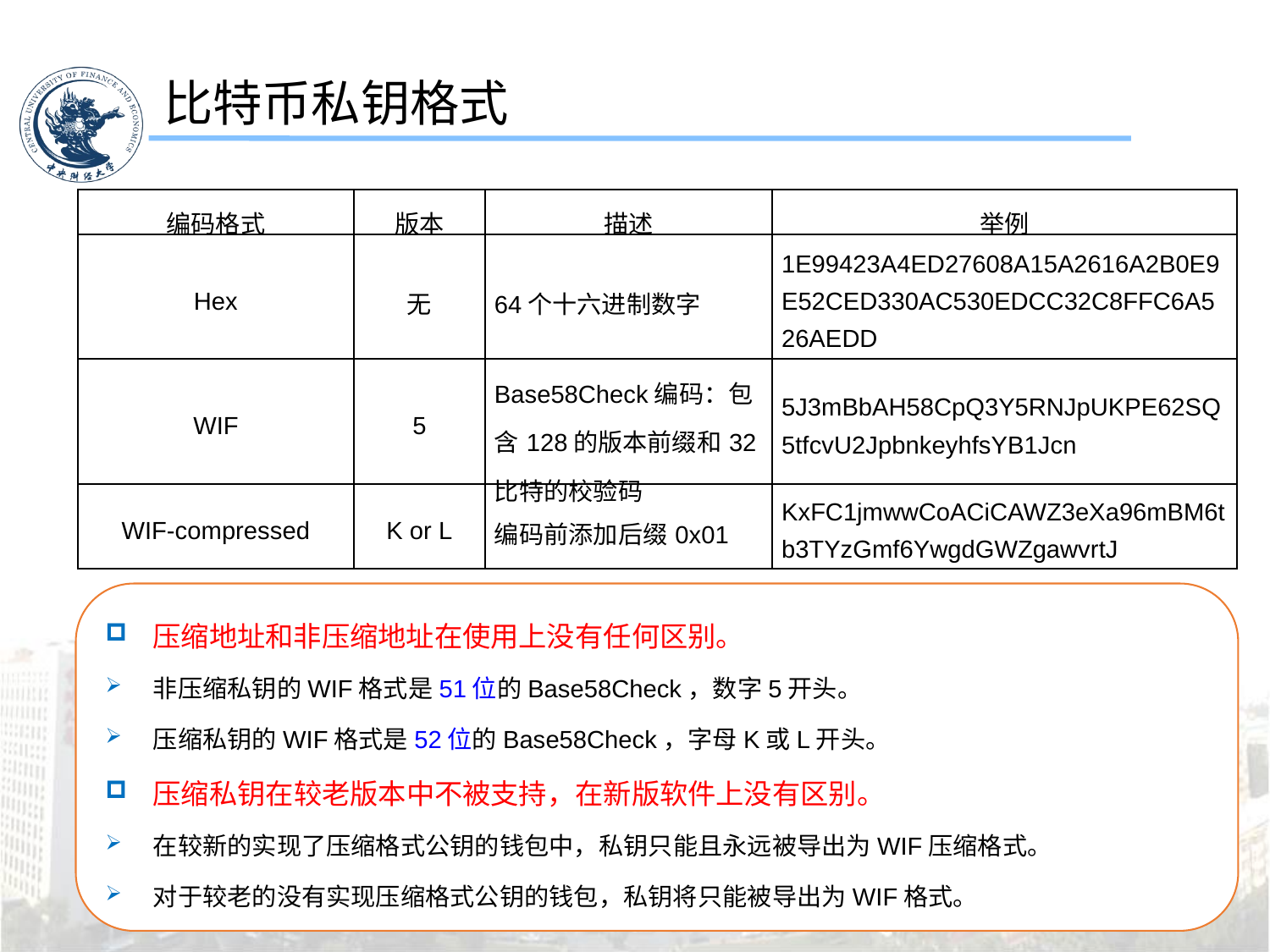

比特币私钥格式
| 编码格式 | 版本 | 描述 | 举例 |
| --- | --- | --- | --- |
| Hex | 无 | 64个十六进制数字 | 1E99423A4ED27608A15A2616A2B0E9E52CED330AC530EDCC32C8FFC6A526AEDD |
| WIF | 5 | Base58Check编码：包含128的版本前缀和32比特的校验码 | 5J3mBbAH58CpQ3Y5RNJpUKPE62SQ5tfcvU2JpbnkeyhfsYB1Jcn |
| WIF-compressed | K or L | 编码前添加后缀0x01 | KxFC1jmwwCoACiCAWZ3eXa96mBM6tb3TYzGmf6YwgdGWZgawvrtJ |
压缩地址和非压缩地址在使用上没有任何区别。
非压缩私钥的WIF格式是51位的Base58Check，数字5开头。
压缩私钥的WIF格式是52位的Base58Check，字母K或L开头。
压缩私钥在较老版本中不被支持，在新版软件上没有区别。
在较新的实现了压缩格式公钥的钱包中，私钥只能且永远被导出为WIF压缩格式。
对于较老的没有实现压缩格式公钥的钱包，私钥将只能被导出为WIF格式。